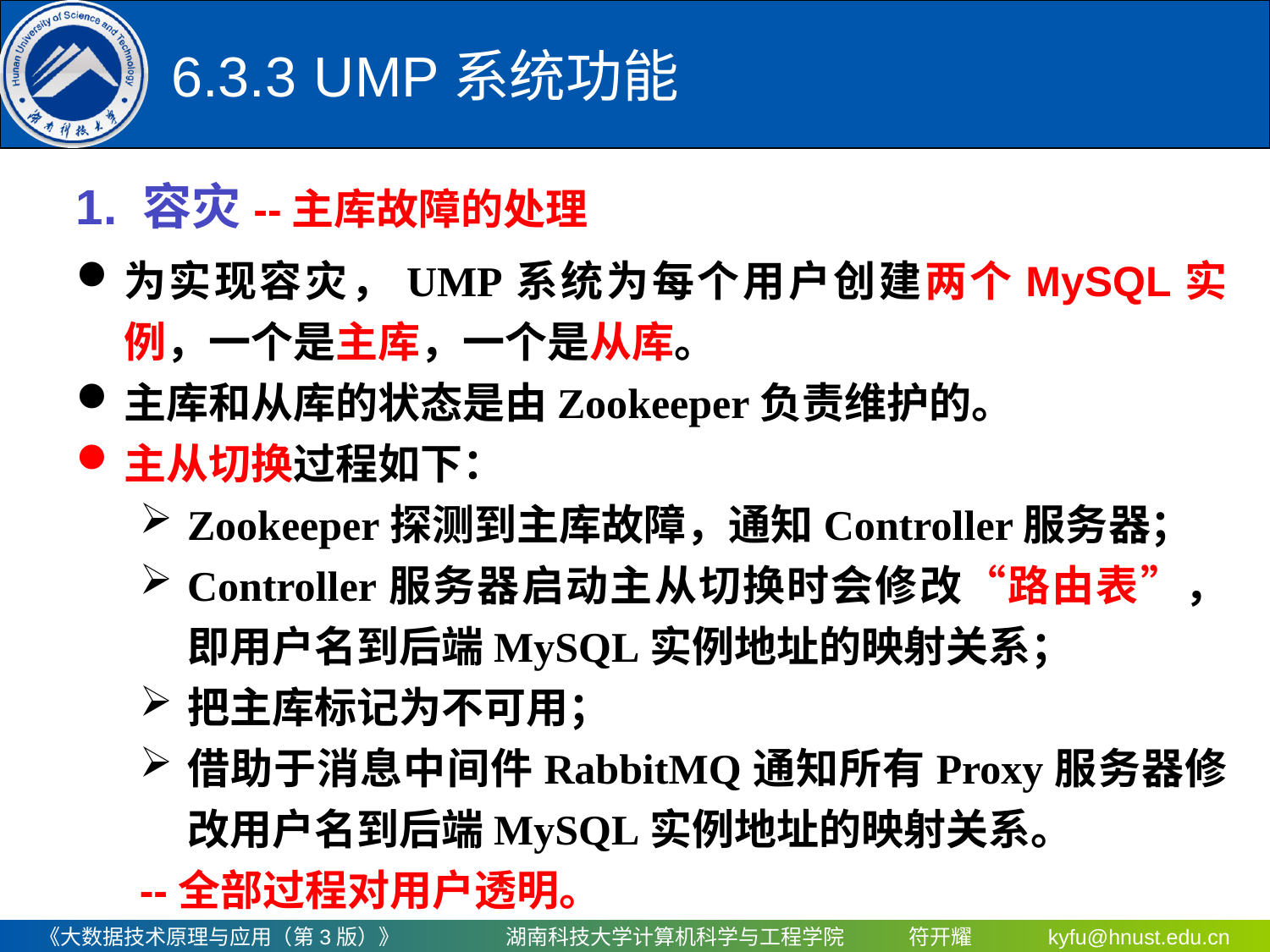

# 6.3.3	 UMP系统功能
1. 容灾--主库故障的处理
为实现容灾，UMP系统为每个用户创建两个MySQL实例，一个是主库，一个是从库。
主库和从库的状态是由Zookeeper负责维护的。
主从切换过程如下：
Zookeeper探测到主库故障，通知Controller服务器；
Controller服务器启动主从切换时会修改“路由表”，即用户名到后端MySQL实例地址的映射关系；
把主库标记为不可用；
借助于消息中间件RabbitMQ通知所有Proxy服务器修改用户名到后端MySQL实例地址的映射关系。
--全部过程对用户透明。